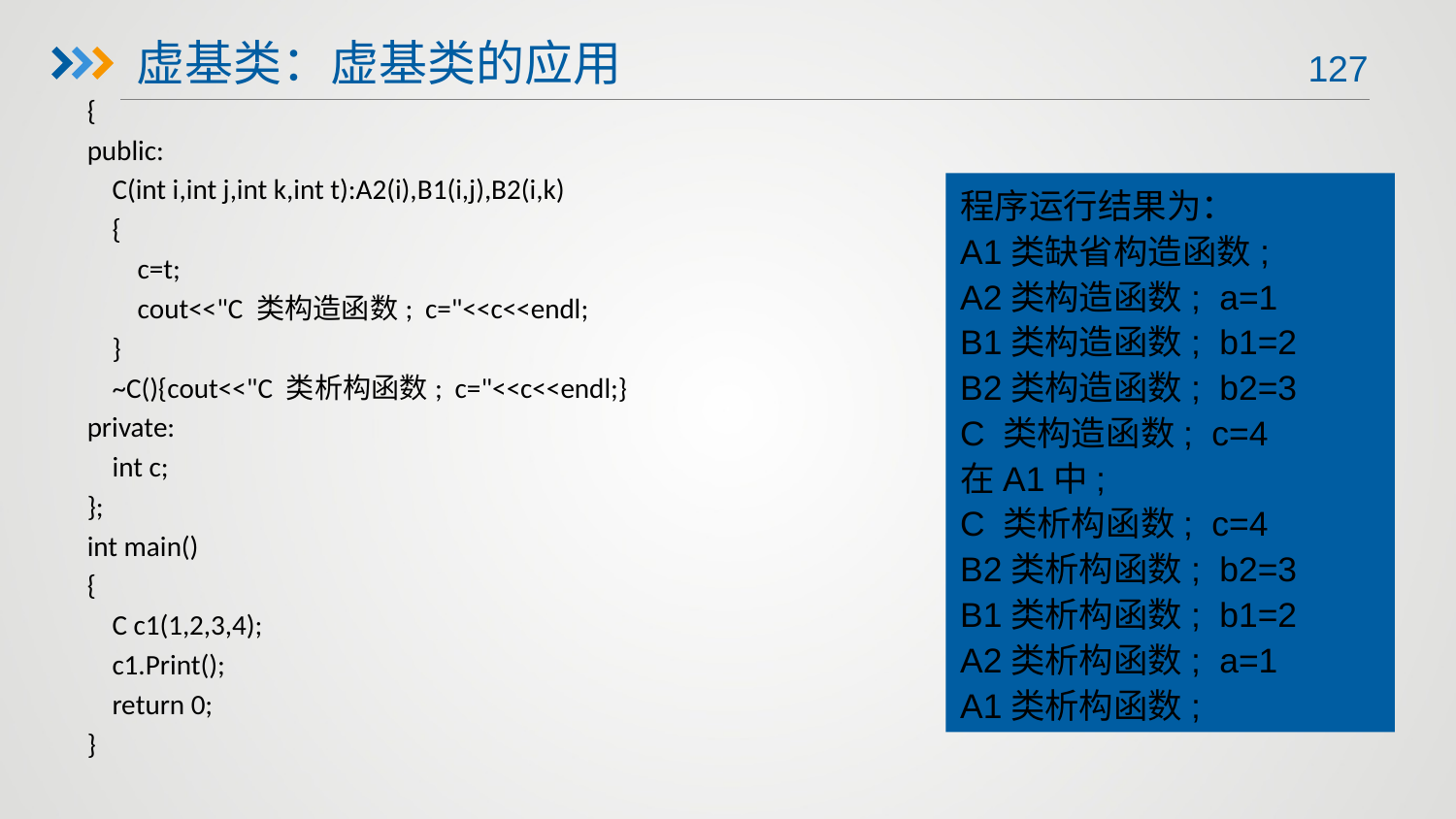

虚基类：虚基类的应用
{
public:
    C(int i,int j,int k,int t):A2(i),B1(i,j),B2(i,k)
    {
        c=t;
        cout<<"C 类构造函数;  c="<<c<<endl;
    }
    ~C(){cout<<"C 类析构函数;  c="<<c<<endl;}
private:
    int c;
};
int main()
{
    C c1(1,2,3,4);
    c1.Print();
    return 0;
}
程序运行结果为：
A1类缺省构造函数;
A2类构造函数;  a=1
B1类构造函数;  b1=2
B2类构造函数;  b2=3
C 类构造函数;  c=4
在A1中;
C 类析构函数;  c=4
B2类析构函数;  b2=3
B1类析构函数;  b1=2
A2类析构函数;  a=1
A1类析构函数;